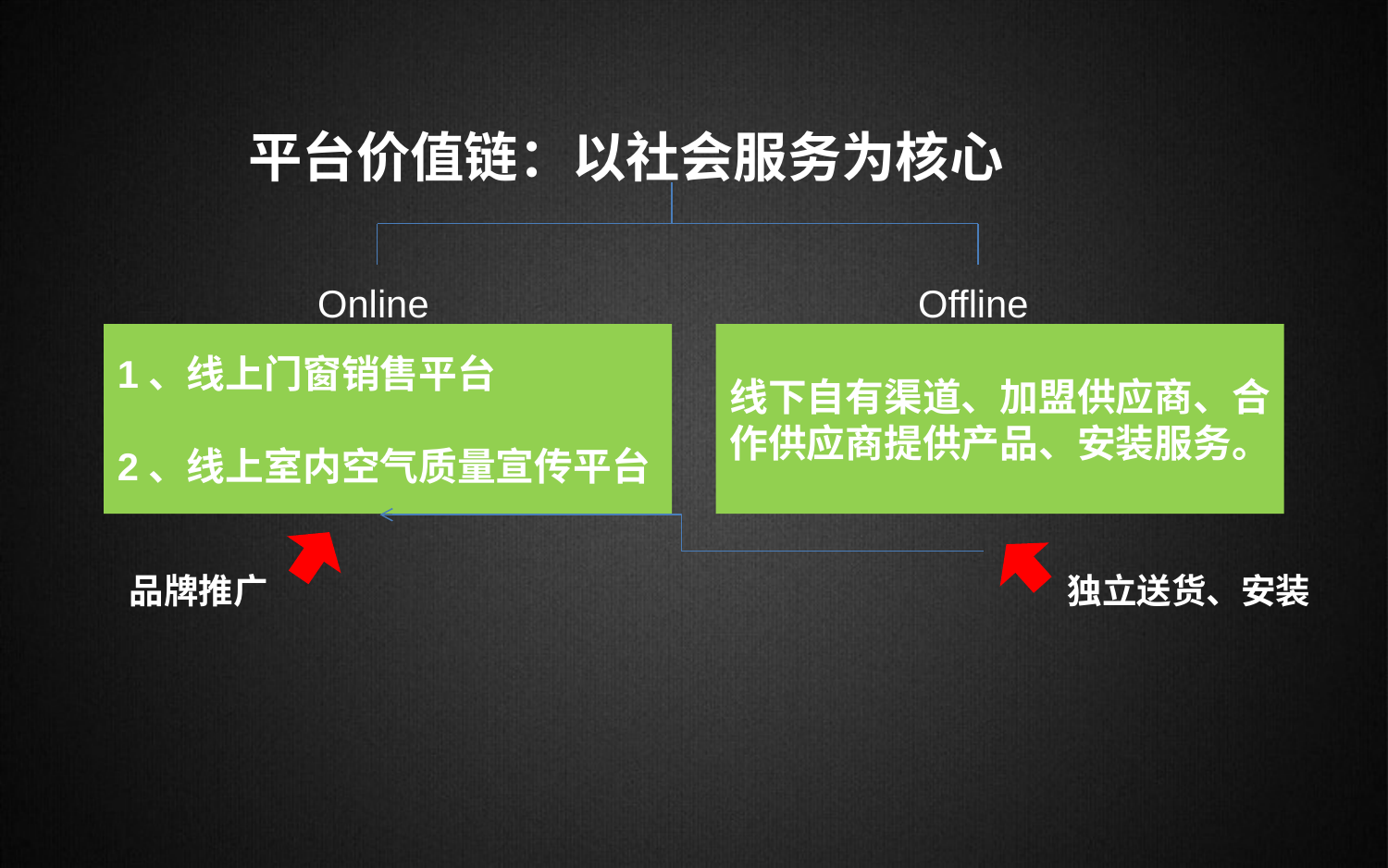

平台价值链：以社会服务为核心
Online
1、线上门窗销售平台

2、线上室内空气质量宣传平台
Offline
线下自有渠道、加盟供应商、合作供应商提供产品、安装服务。

品牌推广

独立送货、安装